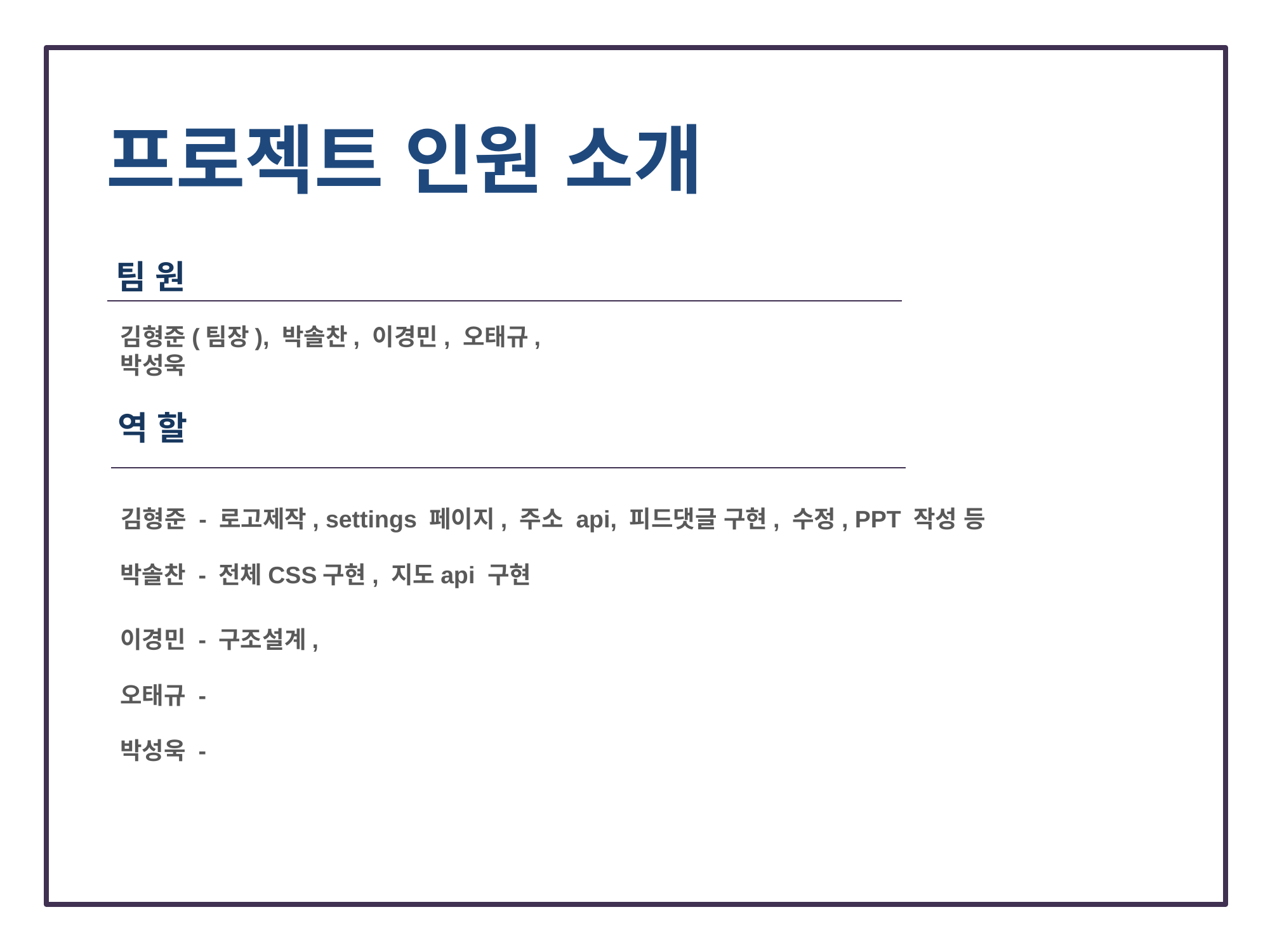

# 프로젝트 인원 소개
팀 원

김형준(팀장), 박솔찬, 이경민, 오태규, 박성욱
역 할

김형준 - 로고제작, settings 페이지, 주소 api, 피드댓글 구현, 수정, PPT 작성 등
박솔찬 - 전체CSS구현, 지도api 구현
이경민 - 구조설계,
오태규 -
박성욱 -